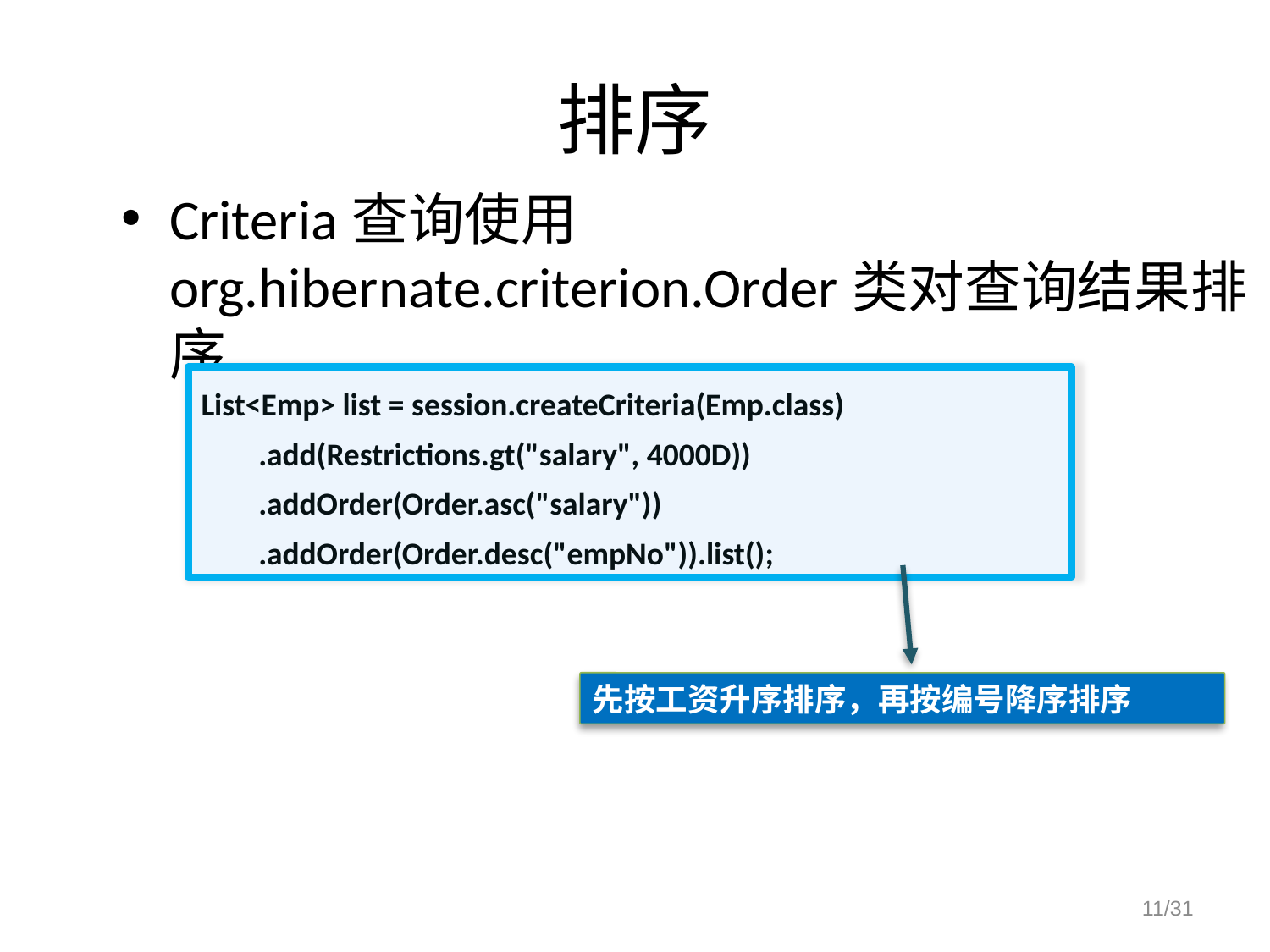

# 排序
Criteria查询使用org.hibernate.criterion.Order类对查询结果排序
List<Emp> list = session.createCriteria(Emp.class)
        .add(Restrictions.gt("salary", 4000D))
        .addOrder(Order.asc("salary"))
        .addOrder(Order.desc("empNo")).list();
先按工资升序排序，再按编号降序排序
11/31